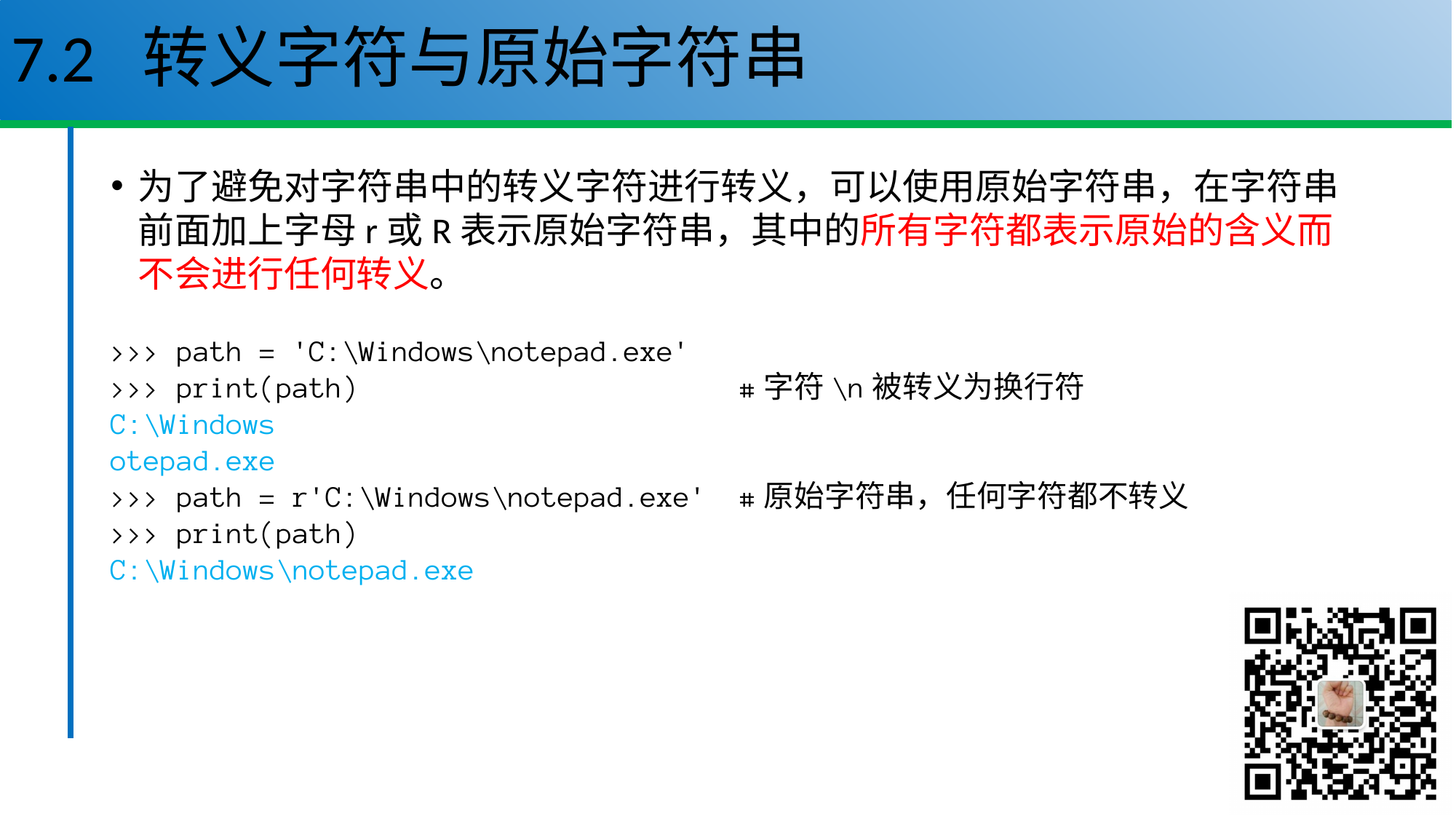

# 7.2  转义字符与原始字符串
为了避免对字符串中的转义字符进行转义，可以使用原始字符串，在字符串前面加上字母r或R表示原始字符串，其中的所有字符都表示原始的含义而不会进行任何转义。

>>> path = 'C:\Windows\notepad.exe'
>>> print(path)                       #字符\n被转义为换行符
C:\Windows
otepad.exe
>>> path = r'C:\Windows\notepad.exe'  #原始字符串，任何字符都不转义
>>> print(path)
C:\Windows\notepad.exe
12